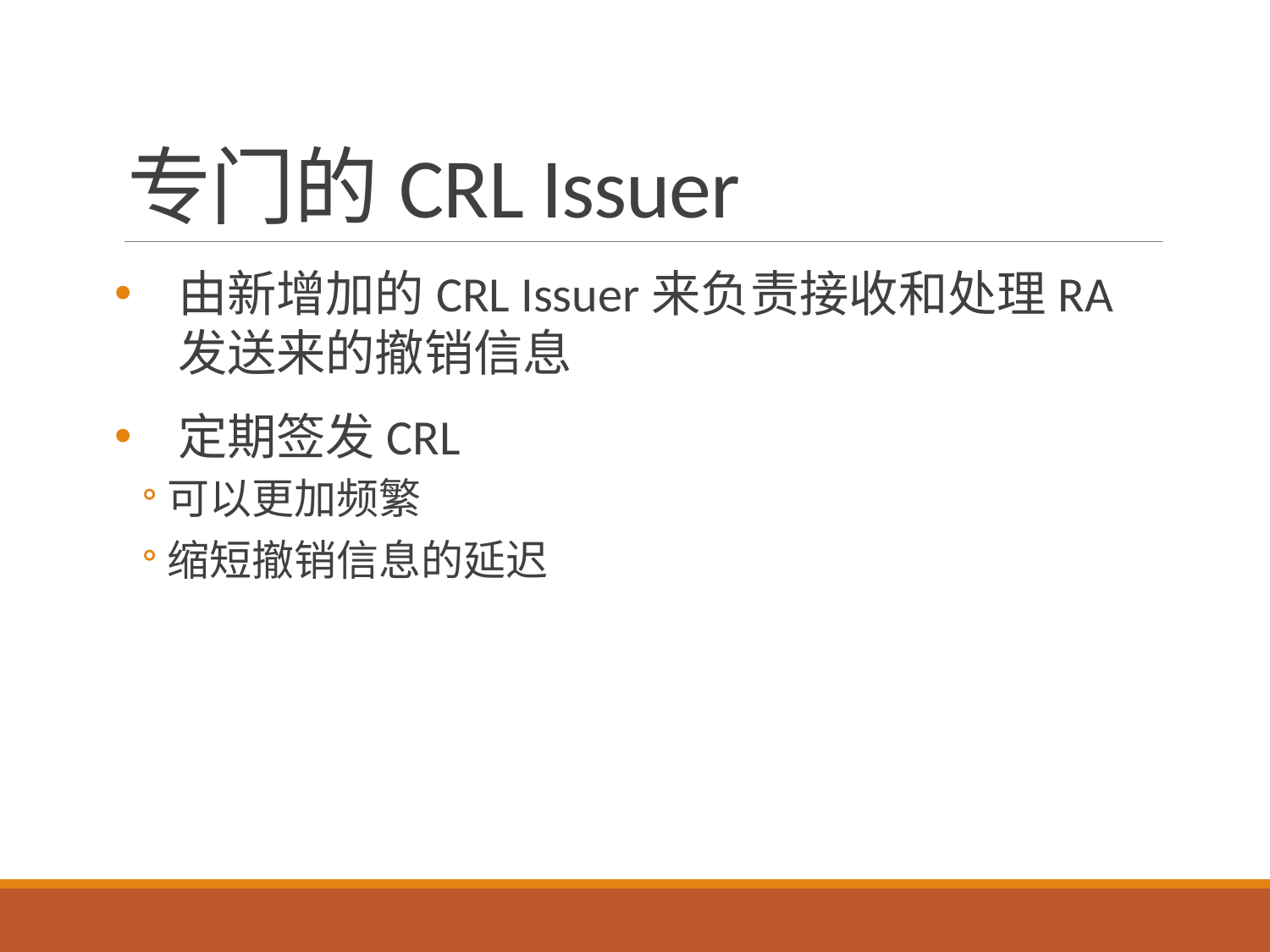

# 专门的CRL Issuer
由新增加的CRL Issuer来负责接收和处理RA发送来的撤销信息
定期签发CRL
可以更加频繁
缩短撤销信息的延迟
58